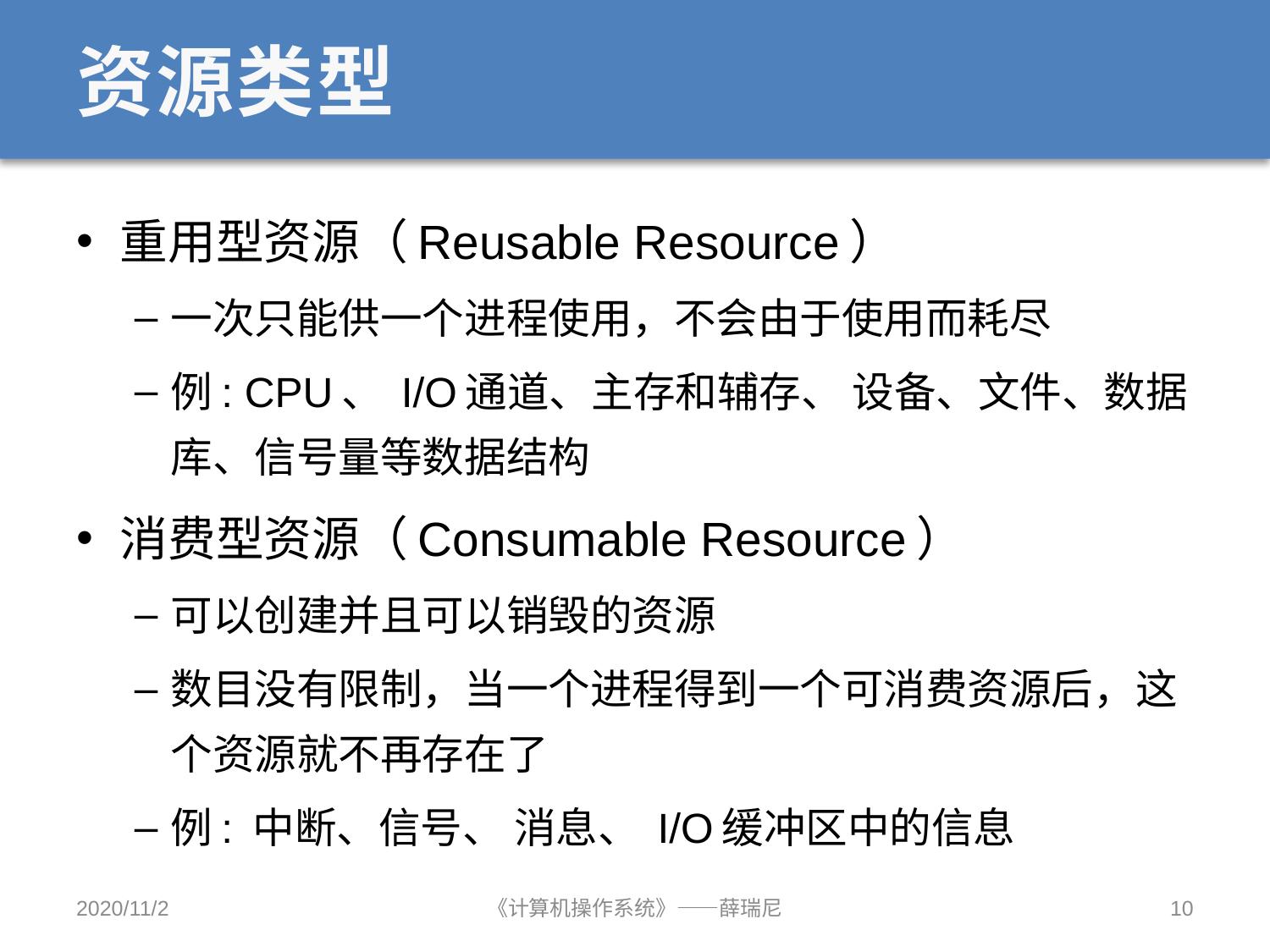

# 资源类型
重用型资源（Reusable Resource）
一次只能供一个进程使用，不会由于使用而耗尽
例: CPU、 I/O通道、主存和辅存、 设备、文件、数据库、信号量等数据结构
消费型资源（Consumable Resource）
可以创建并且可以销毁的资源
数目没有限制，当一个进程得到一个可消费资源后，这个资源就不再存在了
例: 中断、信号、 消息、 I/O缓冲区中的信息
2020/11/2
《计算机操作系统》——薛瑞尼
10